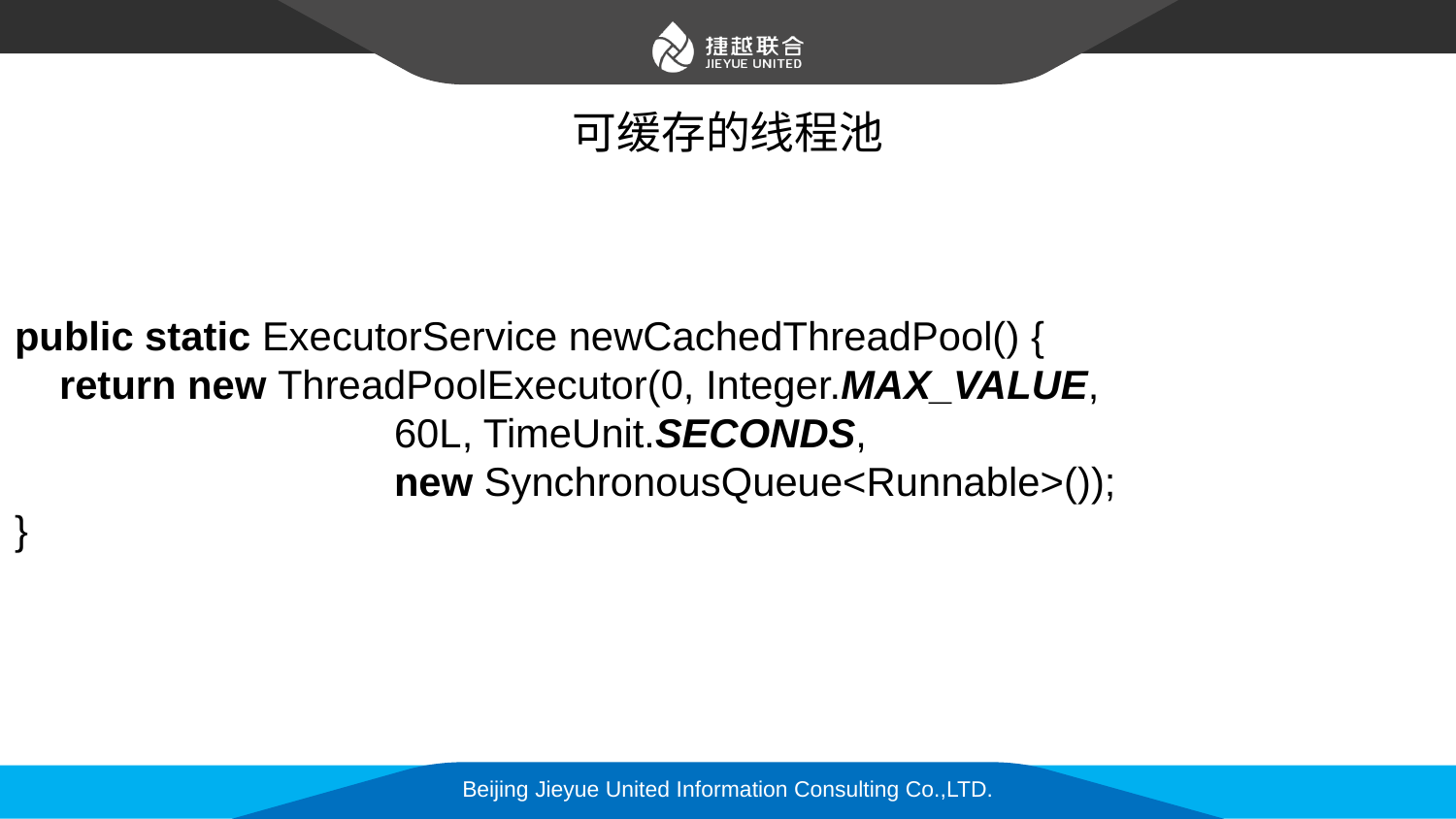

# 可缓存的线程池
public static ExecutorService newCachedThreadPool() {
    return new ThreadPoolExecutor(0, Integer.MAX_VALUE,
                                  60L, TimeUnit.SECONDS,
                                  new SynchronousQueue<Runnable>());
}